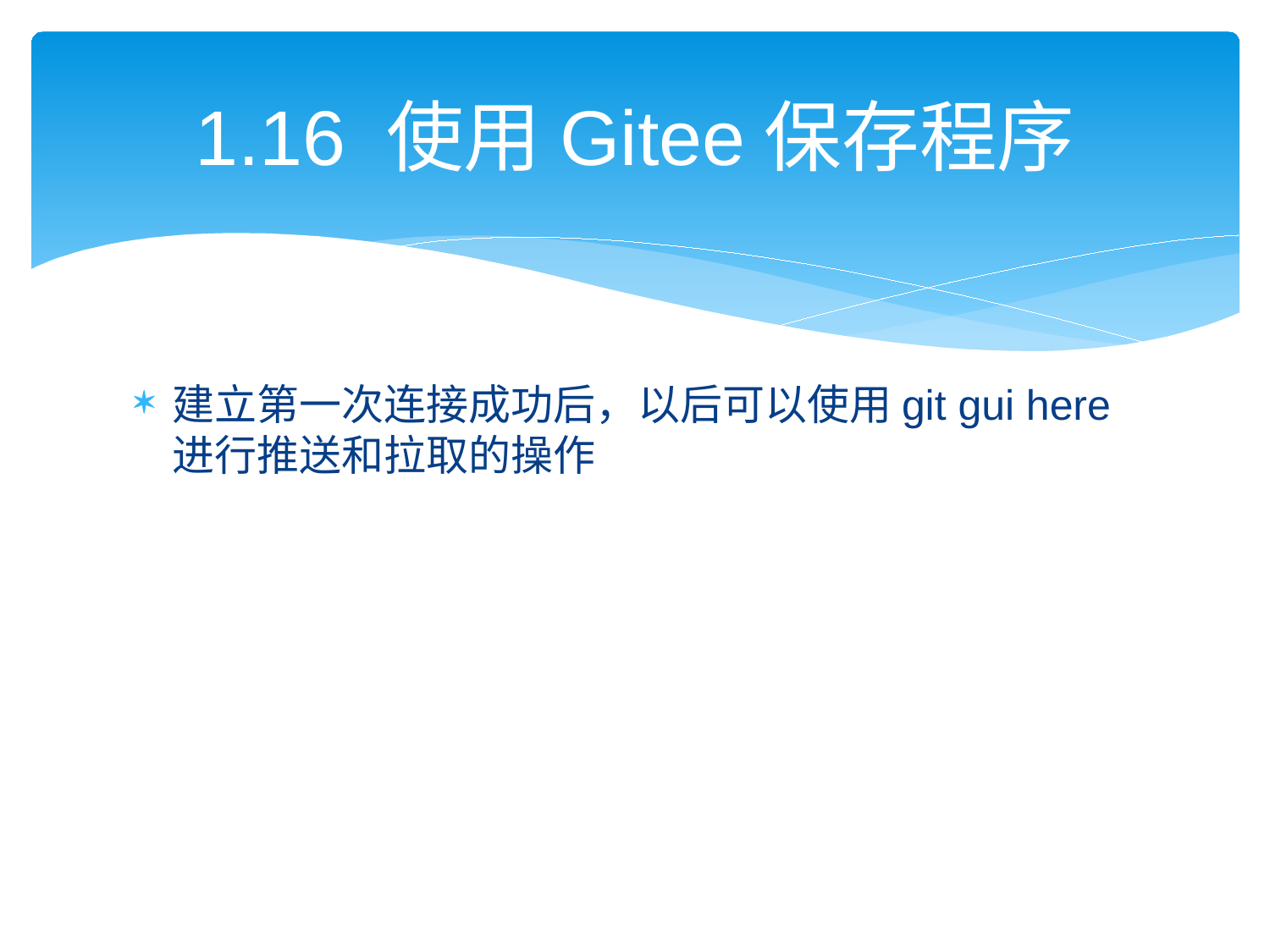

# 1.16 使用Gitee保存程序
建立第一次连接成功后，以后可以使用git gui here进行推送和拉取的操作